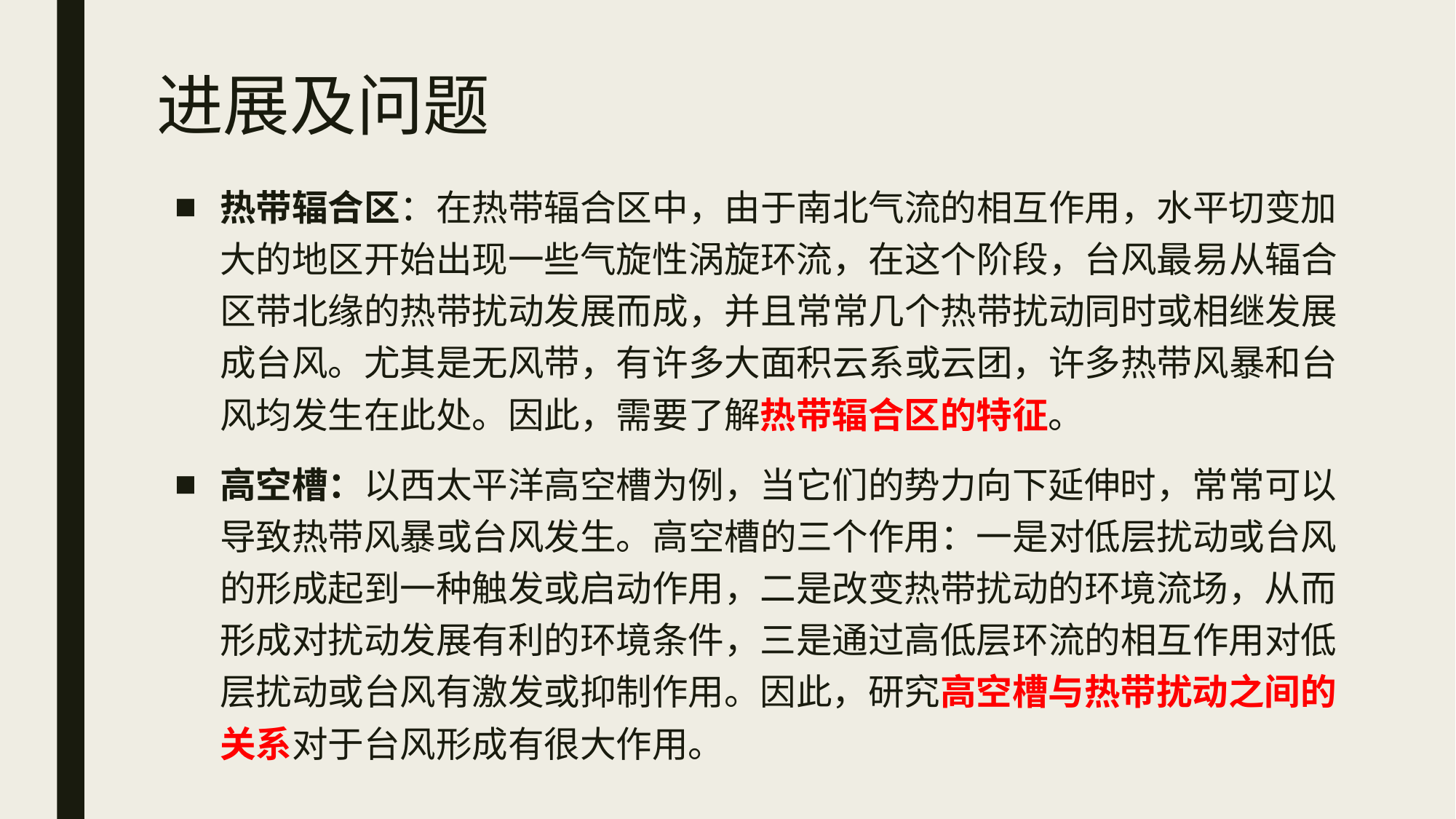

# 进展及问题
热带辐合区：在热带辐合区中，由于南北气流的相互作用，水平切变加大的地区开始出现一些气旋性涡旋环流，在这个阶段，台风最易从辐合区带北缘的热带扰动发展而成，并且常常几个热带扰动同时或相继发展成台风。尤其是无风带，有许多大面积云系或云团，许多热带风暴和台风均发生在此处。因此，需要了解热带辐合区的特征。
高空槽：以西太平洋高空槽为例，当它们的势力向下延伸时，常常可以导致热带风暴或台风发生。高空槽的三个作用：一是对低层扰动或台风的形成起到一种触发或启动作用，二是改变热带扰动的环境流场，从而形成对扰动发展有利的环境条件，三是通过高低层环流的相互作用对低层扰动或台风有激发或抑制作用。因此，研究高空槽与热带扰动之间的关系对于台风形成有很大作用。